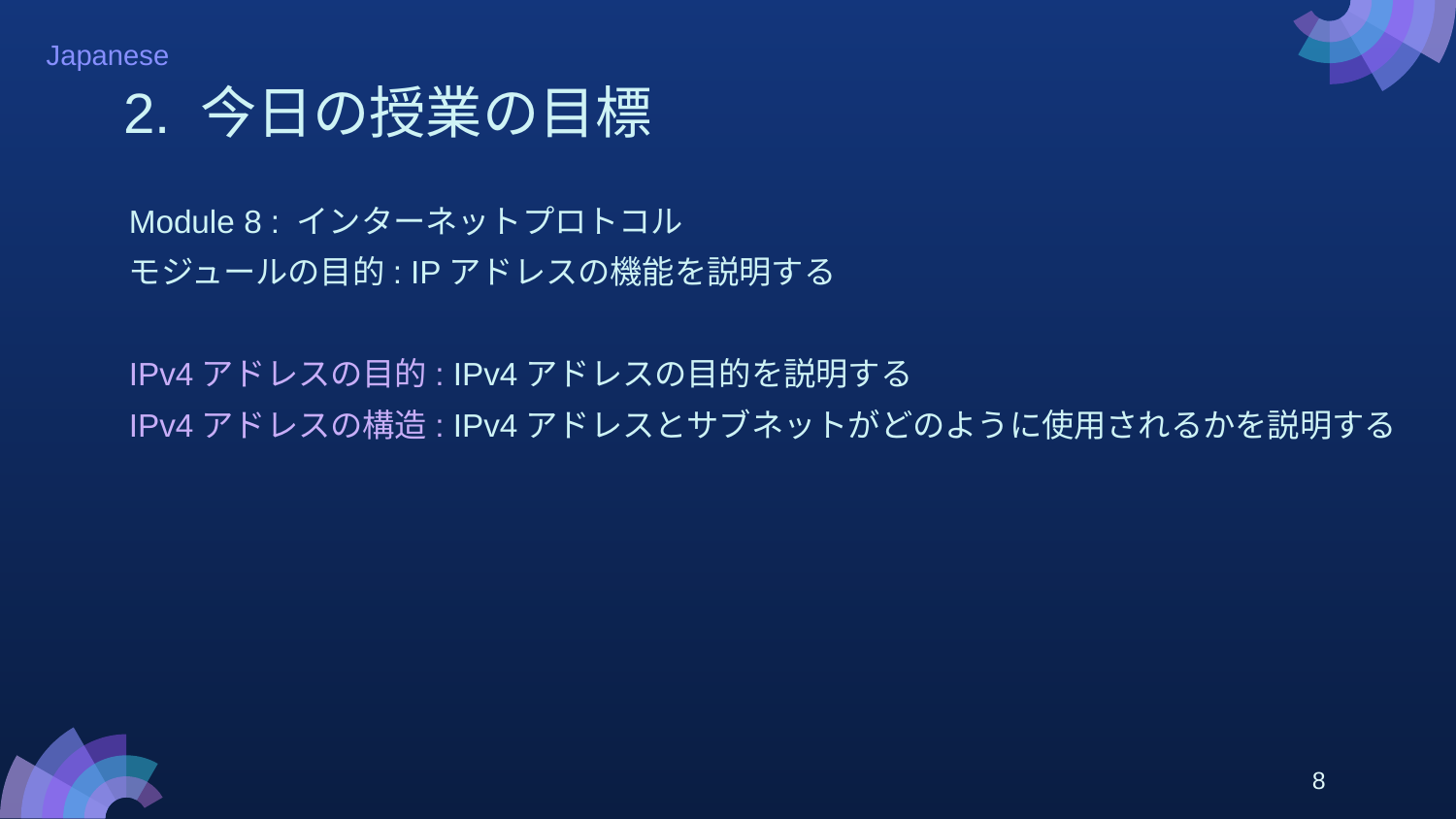

# 2. 今日の授業の目標
Module 8 : インターネットプロトコル
モジュールの目的: IPアドレスの機能を説明する

IPv4アドレスの目的: IPv4アドレスの目的を説明する
IPv4アドレスの構造: IPv4アドレスとサブネットがどのように使用されるかを説明する
8